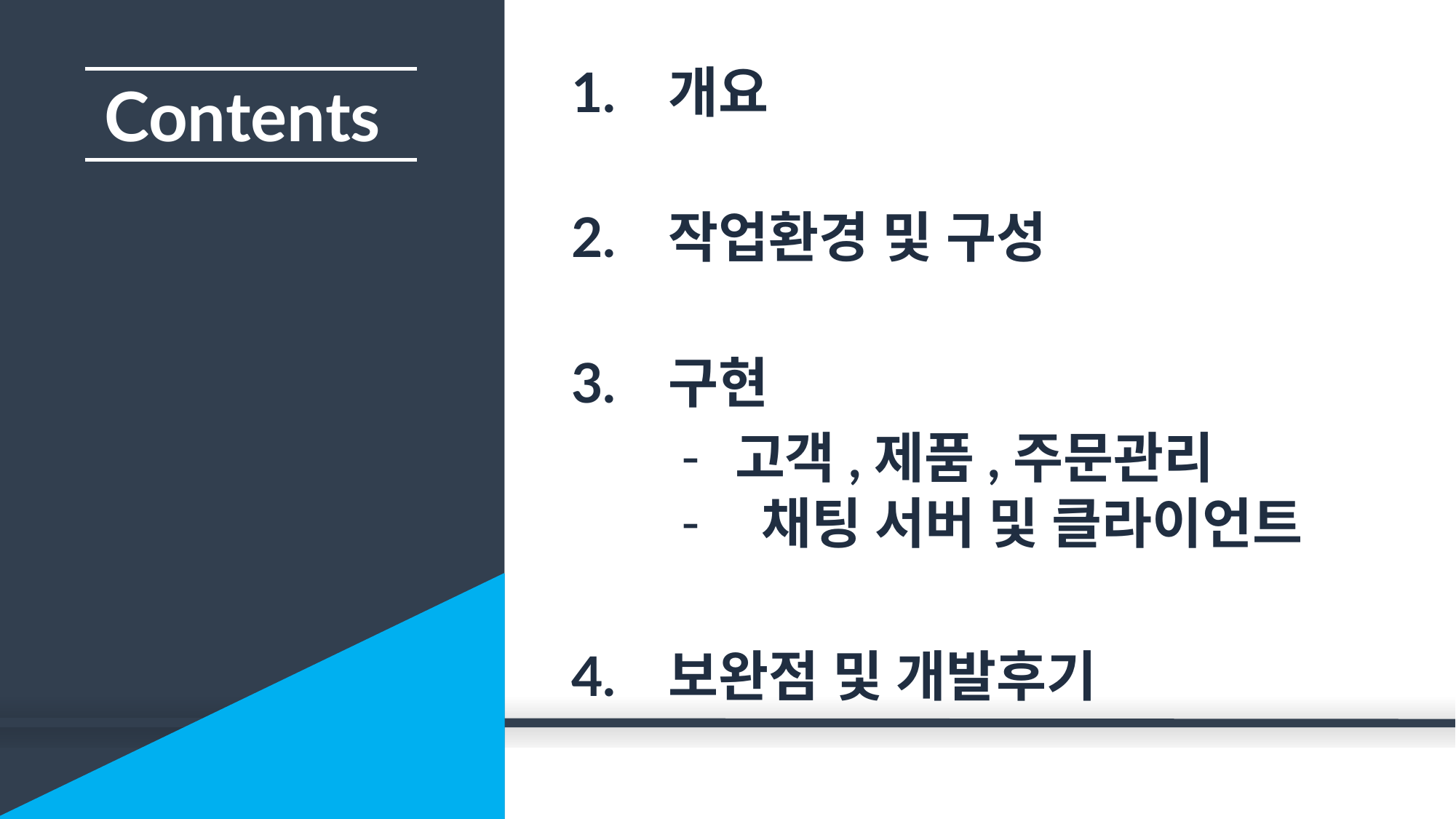

1.   개요

2.   작업환경 및 구성

3.   구현

고객,제품,주문관리
 채팅 서버 및 클라이언트

4.   보완점 및 개발후기

Contents